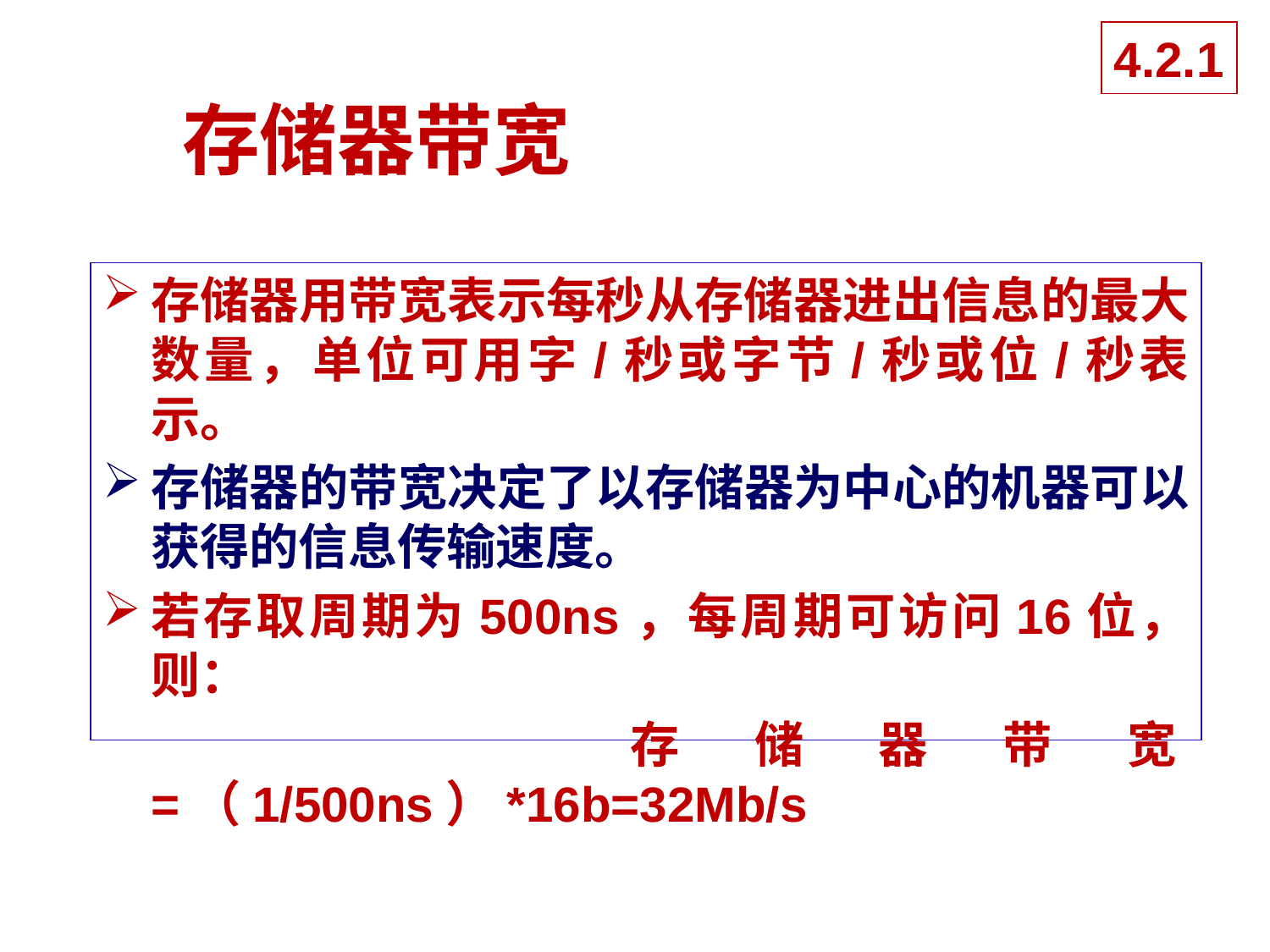

4.2.1
# 存储器带宽
存储器用带宽表示每秒从存储器进出信息的最大数量，单位可用字/秒或字节/秒或位/秒表示。
存储器的带宽决定了以存储器为中心的机器可以获得的信息传输速度。
若存取周期为500ns，每周期可访问16位，则：
			存储器带宽=（1/500ns）*16b=32Mb/s